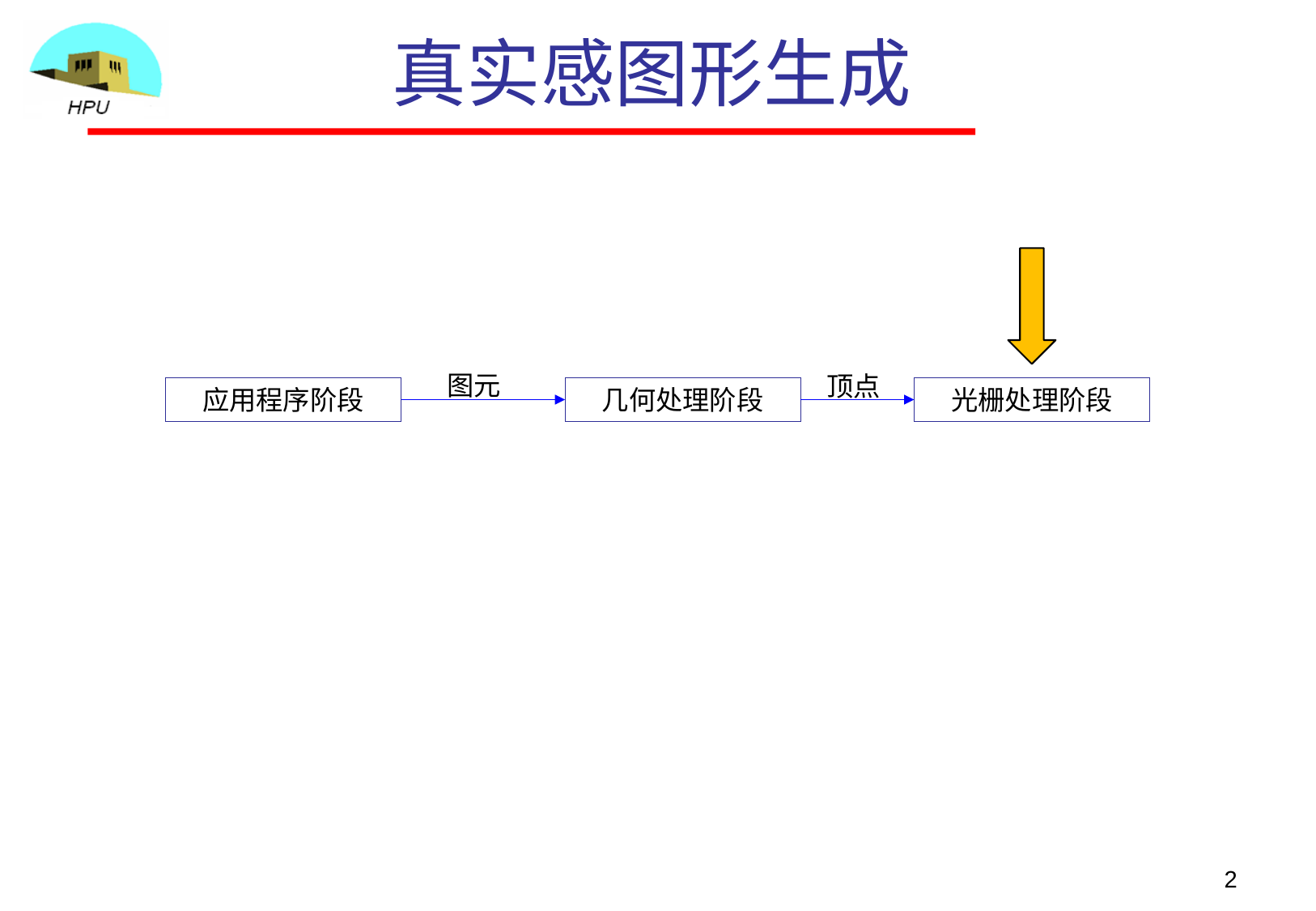

# 真实感图形生成

图元
顶点
应用程序阶段
几何处理阶段
光栅处理阶段
2